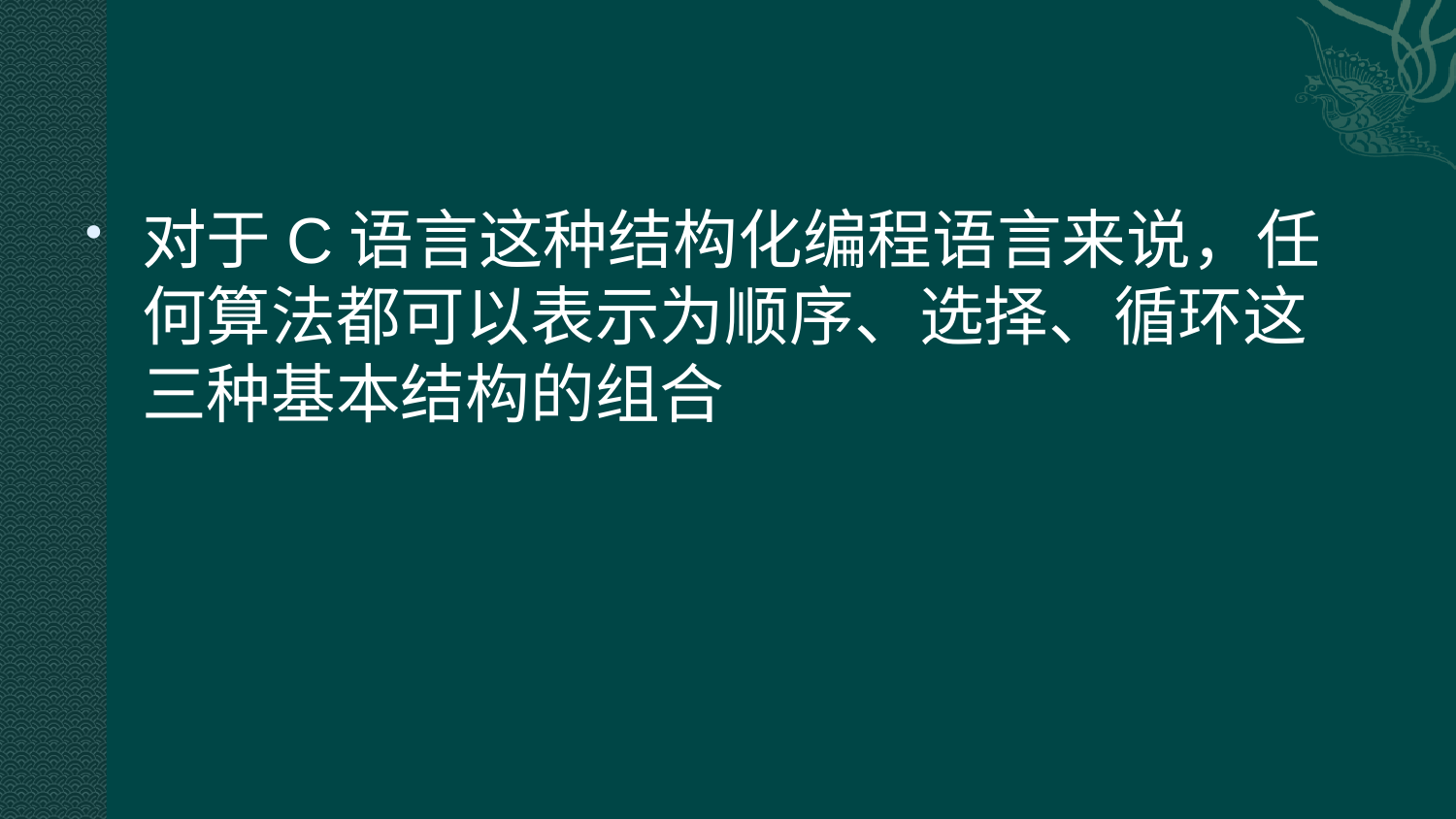

#
对于C语言这种结构化编程语言来说，任何算法都可以表示为顺序、选择、循环这三种基本结构的组合